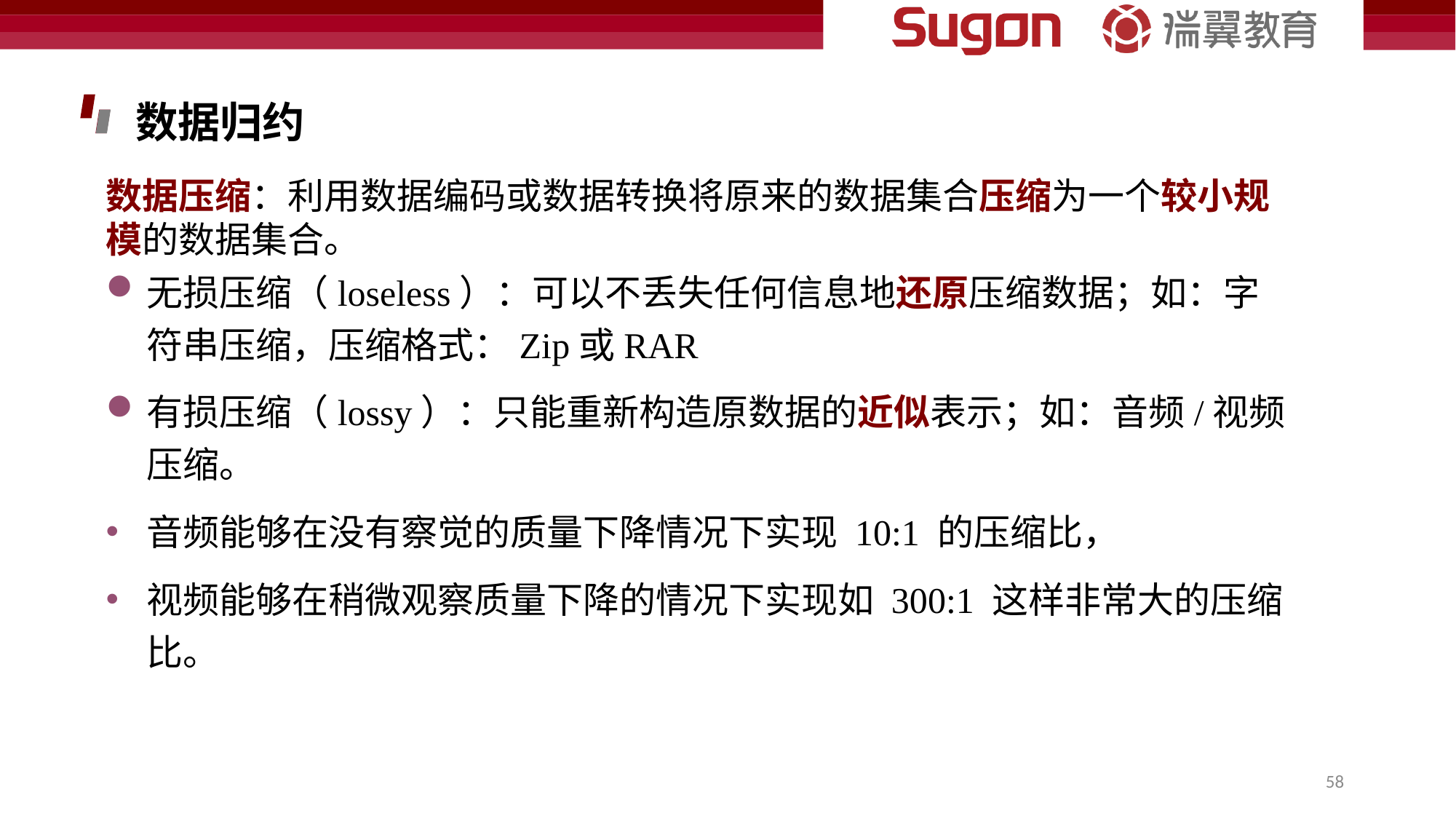

数据归约

数据压缩：利用数据编码或数据转换将原来的数据集合压缩为一个较小规模的数据集合。
无损压缩（loseless）：可以不丢失任何信息地还原压缩数据；如：字符串压缩，压缩格式：Zip或RAR
有损压缩（lossy）：只能重新构造原数据的近似表示；如：音频/视频压缩。
音频能够在没有察觉的质量下降情况下实现 10:1 的压缩比，
视频能够在稍微观察质量下降的情况下实现如 300:1 这样非常大的压缩比。

58